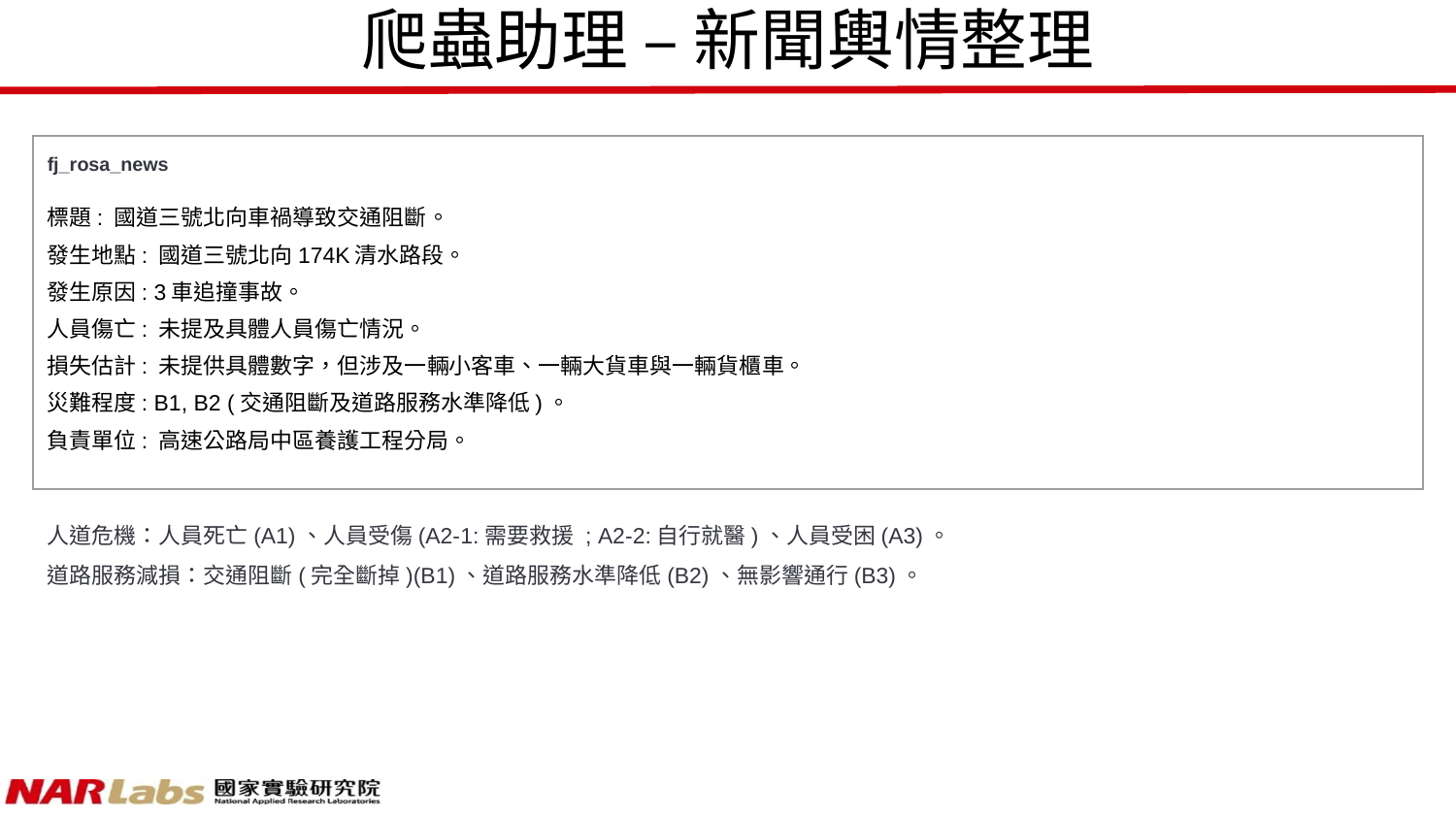

爬蟲助理 – 新聞輿情整理
| fj\_rosa\_news 標題: 國道三號北向車禍導致交通阻斷。 發生地點: 國道三號北向174K清水路段。 發生原因: 3車追撞事故。 人員傷亡: 未提及具體人員傷亡情況。 損失估計: 未提供具體數字，但涉及一輛小客車、一輛大貨車與一輛貨櫃車。 災難程度: B1, B2 (交通阻斷及道路服務水準降低)。 負責單位: 高速公路局中區養護工程分局。 |
| --- |
人道危機：人員死亡(A1)、人員受傷(A2-1:需要救援 ; A2-2:自行就醫)、人員受困(A3)。
道路服務減損：交通阻斷(完全斷掉)(B1)、道路服務水準降低(B2)、無影響通行(B3)。